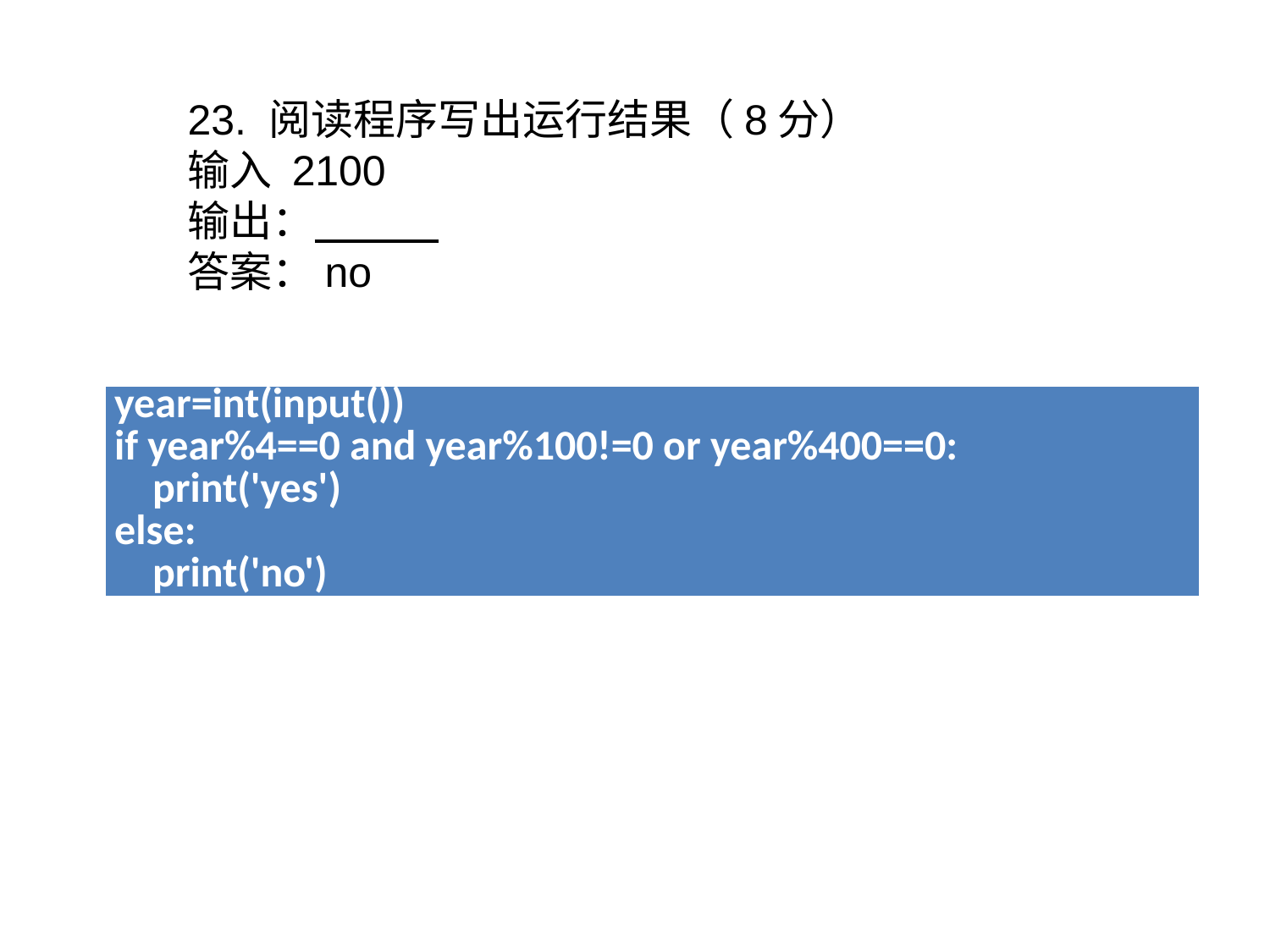

23. 阅读程序写出运行结果（8分）
输入 2100
输出：
答案：no

| year=int(input()) if year%4==0 and year%100!=0 or year%400==0: print('yes') else: print('no') |
| --- |